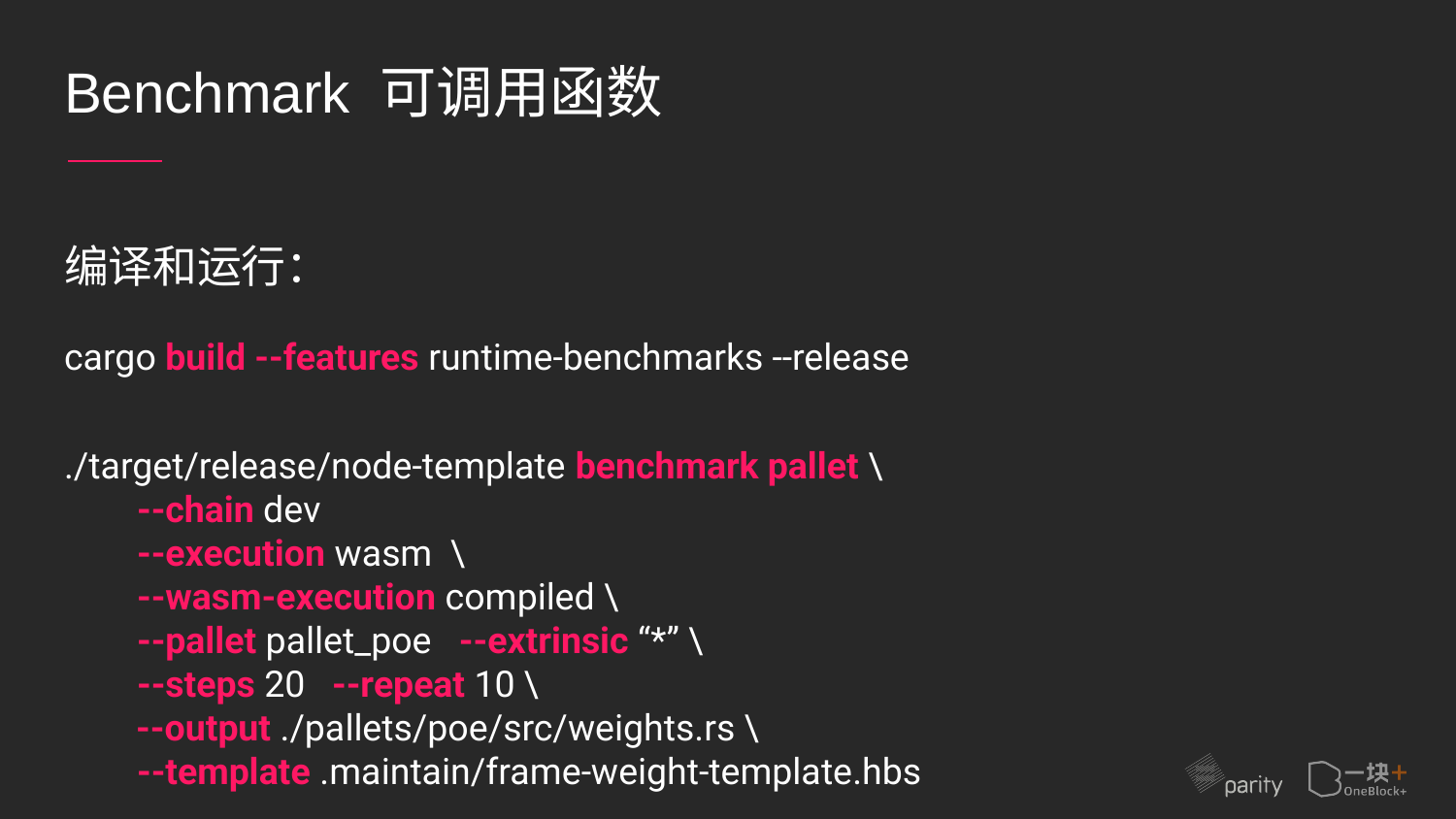

# Benchmark 可调用函数
编译和运行：
cargo build --features runtime-benchmarks --release

./target/release/node-template benchmark pallet \
--chain dev
--execution wasm  \
--wasm-execution compiled \
--pallet pallet_poe   --extrinsic “*” \
--steps 20   --repeat 10 \
        --output ./pallets/poe/src/weights.rs \
--template .maintain/frame-weight-template.hbs